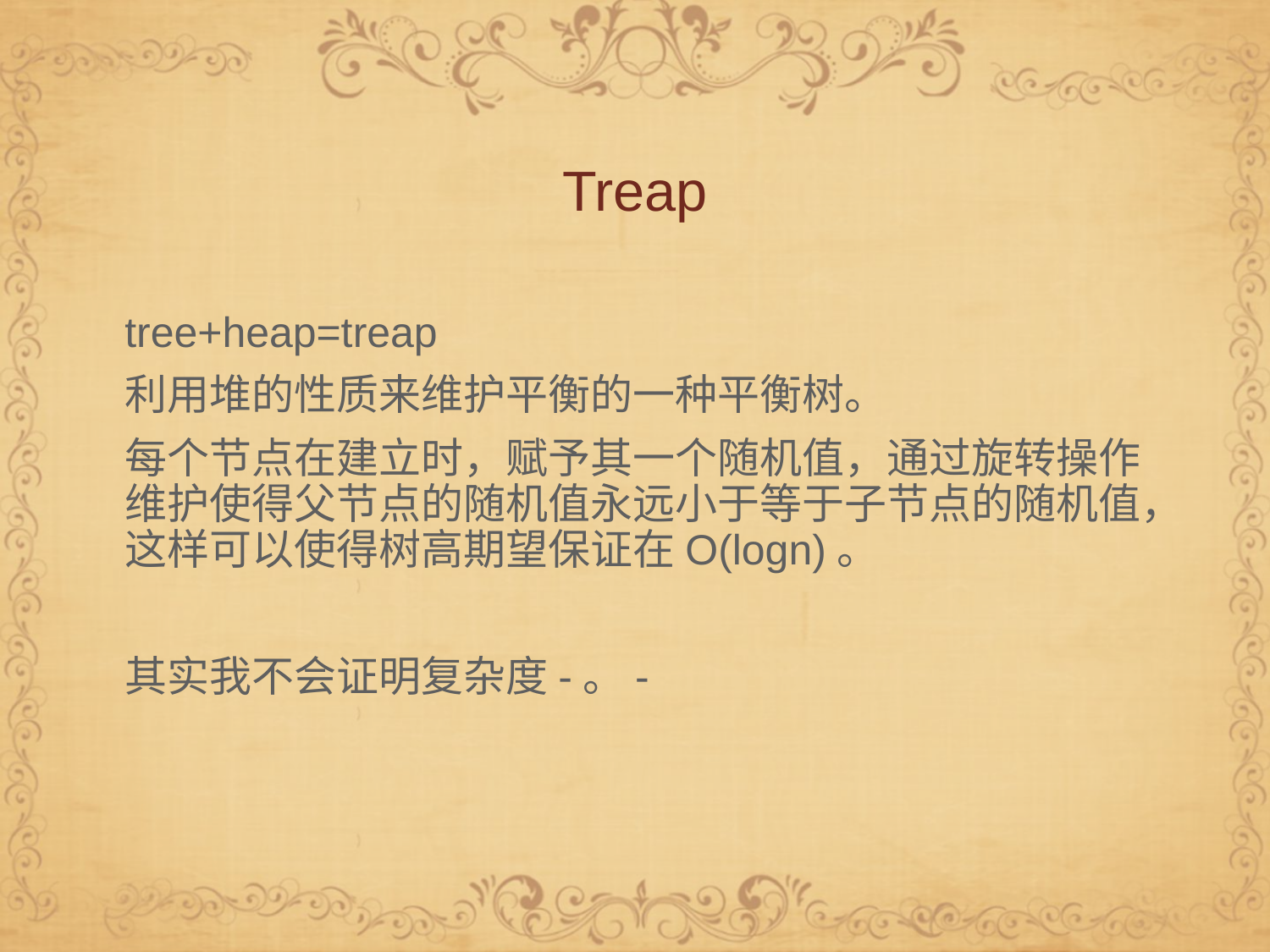

# Treap
tree+heap=treap
利用堆的性质来维护平衡的一种平衡树。
每个节点在建立时，赋予其一个随机值，通过旋转操作维护使得父节点的随机值永远小于等于子节点的随机值，这样可以使得树高期望保证在O(logn)。

其实我不会证明复杂度-。-